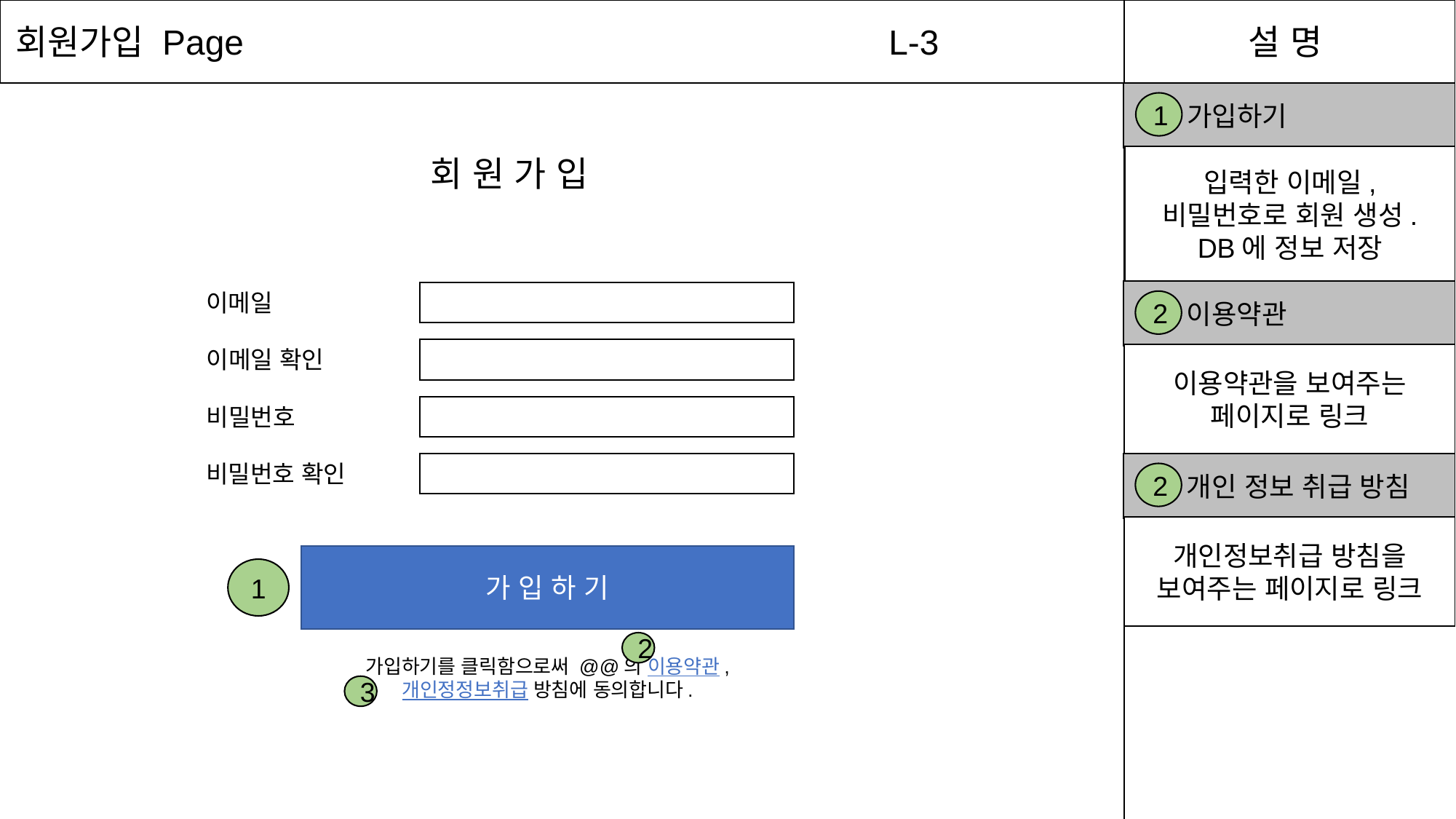

회원가입 Page						L-3
설 명
      가입하기
1
입력한 이메일, 비밀번호로 회원 생성.
DB에 정보 저장
회 원 가 입
      이용약관
2
이메일

이메일 확인

이용약관을 보여주는 페이지로 링크
비밀번호

비밀번호 확인

      개인 정보 취급 방침
2
개인정보취급 방침을 보여주는 페이지로 링크
가 입 하 기
1
2
가입하기를 클릭함으로써 @@의 이용약관,
개인정정보취급 방침에 동의합니다.
3